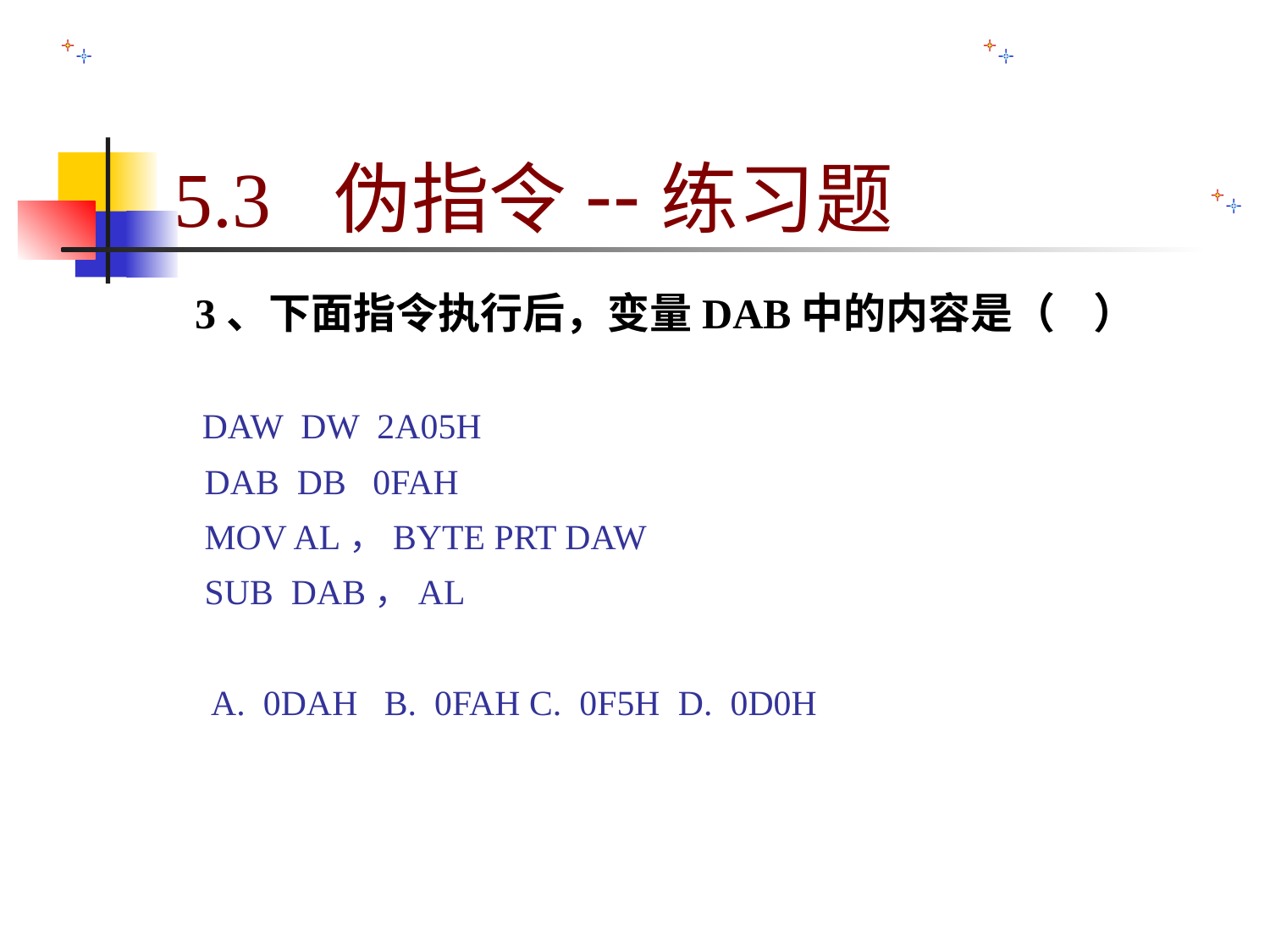

# 5.3  伪指令--练习题
             3、下面指令执行后，变量DAB中的内容是（    ）

              DAW  DW  2A05H
	DAB  DB   0FAH
	MOV AL，BYTE PRT DAW
	SUB  DAB，AL

               A.  0DAH   B.  0FAH C.  0F5H  D.  0D0H